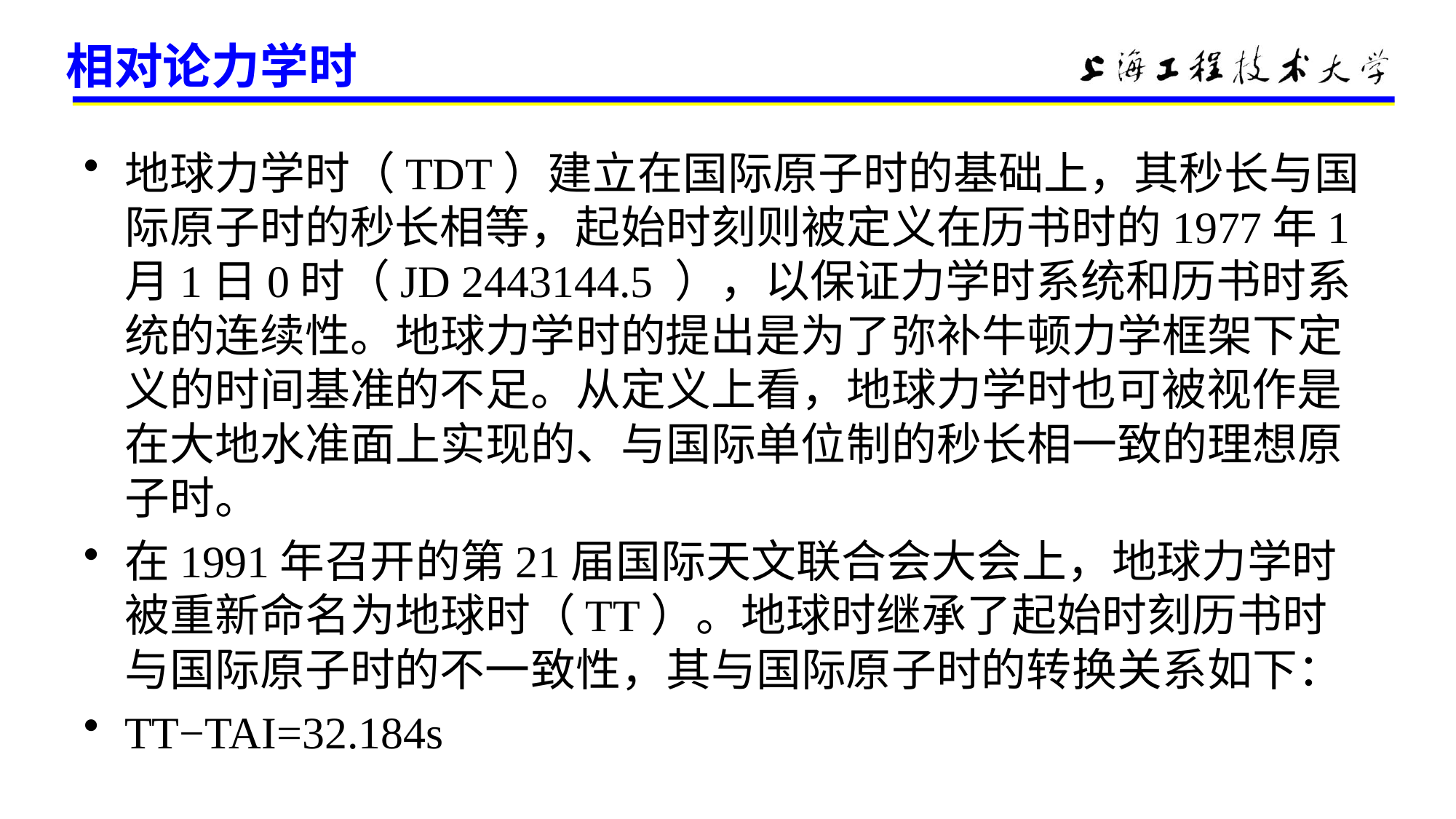

# 相对论力学时
地球力学时（TDT）建立在国际原子时的基础上，其秒长与国际原子时的秒长相等，起始时刻则被定义在历书时的1977年1月1日0时（JD 2443144.5 ），以保证力学时系统和历书时系统的连续性。地球力学时的提出是为了弥补牛顿力学框架下定义的时间基准的不足。从定义上看，地球力学时也可被视作是在大地水准面上实现的、与国际单位制的秒长相一致的理想原子时。
在1991年召开的第21届国际天文联合会大会上，地球力学时被重新命名为地球时（TT）。地球时继承了起始时刻历书时与国际原子时的不一致性，其与国际原子时的转换关系如下：
TT−TAI=32.184s